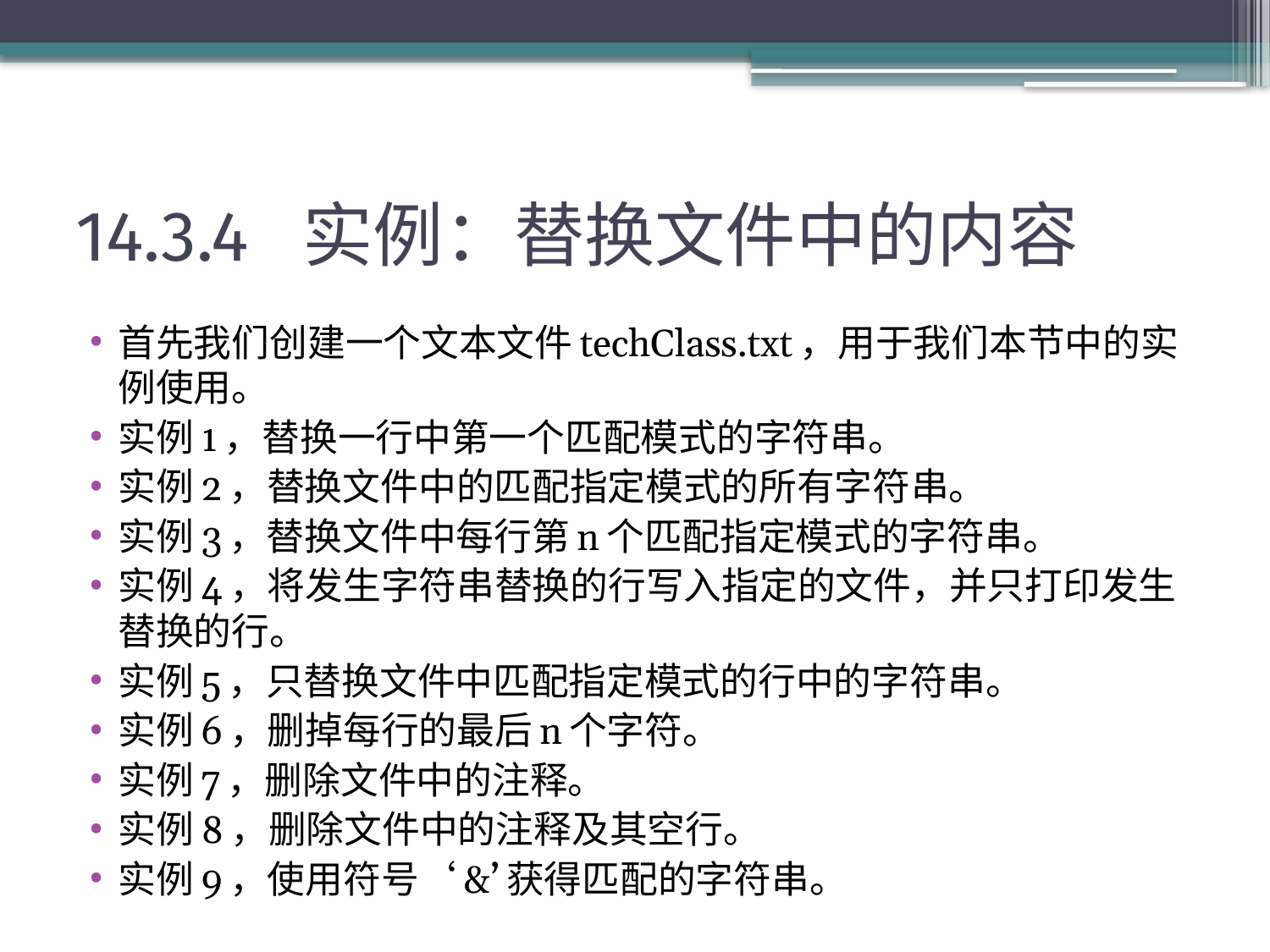

# 14.3.4  实例：替换文件中的内容
首先我们创建一个文本文件techClass.txt，用于我们本节中的实例使用。
实例1，替换一行中第一个匹配模式的字符串。
实例2，替换文件中的匹配指定模式的所有字符串。
实例3，替换文件中每行第n个匹配指定模式的字符串。
实例4，将发生字符串替换的行写入指定的文件，并只打印发生替换的行。
实例5，只替换文件中匹配指定模式的行中的字符串。
实例6，删掉每行的最后n个字符。
实例7，删除文件中的注释。
实例8，删除文件中的注释及其空行。
实例9，使用符号‘&’获得匹配的字符串。